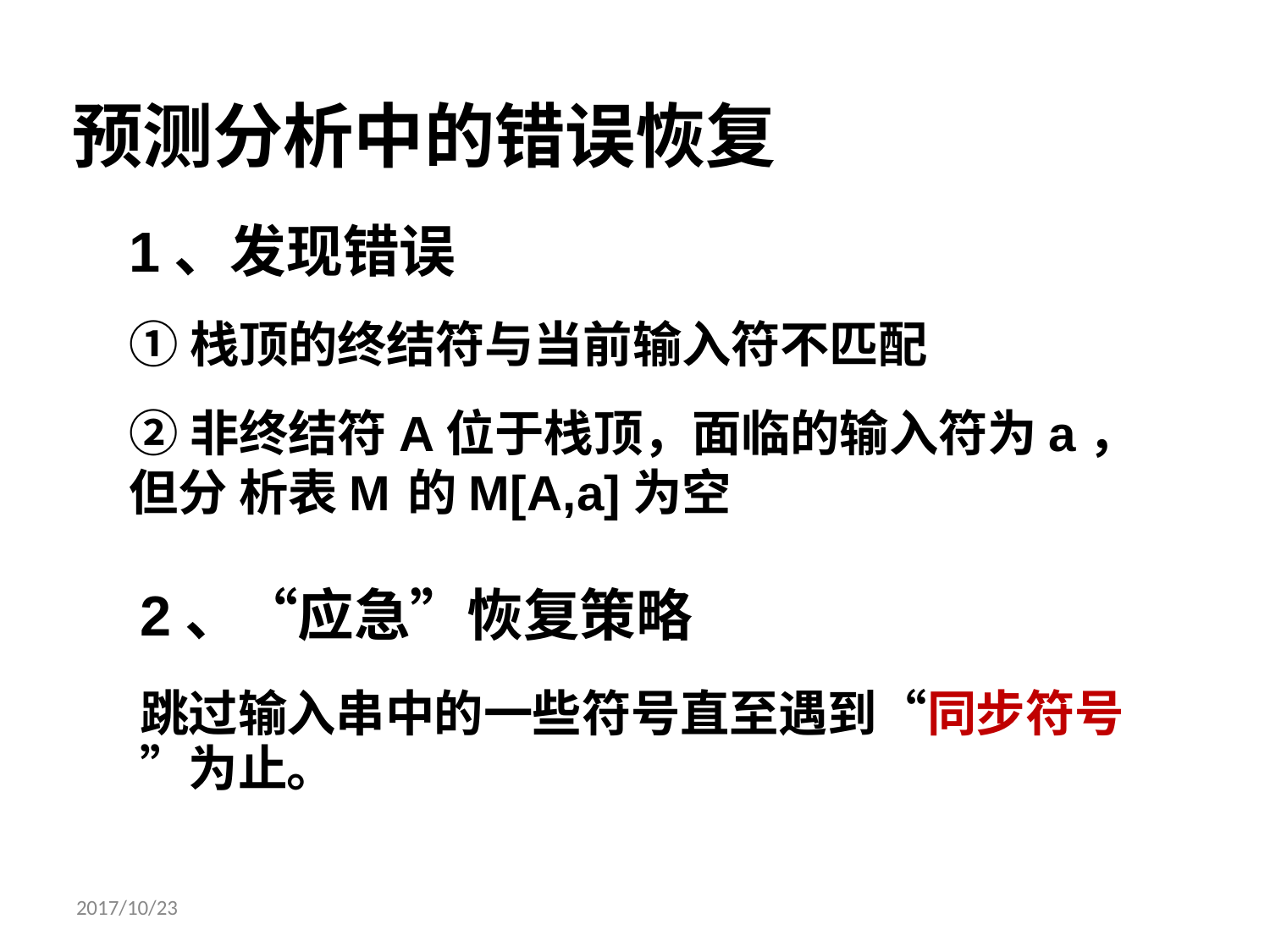

# 预测分析中的错误恢复
1、发现错误
①栈顶的终结符与当前输入符不匹配
②非终结符A位于栈顶，面临的输入符为a，但分 析表M的M[A,a]为空

2、“应急”恢复策略
跳过输入串中的一些符号直至遇到“同步符号 ”为止。
2017/10/23
77